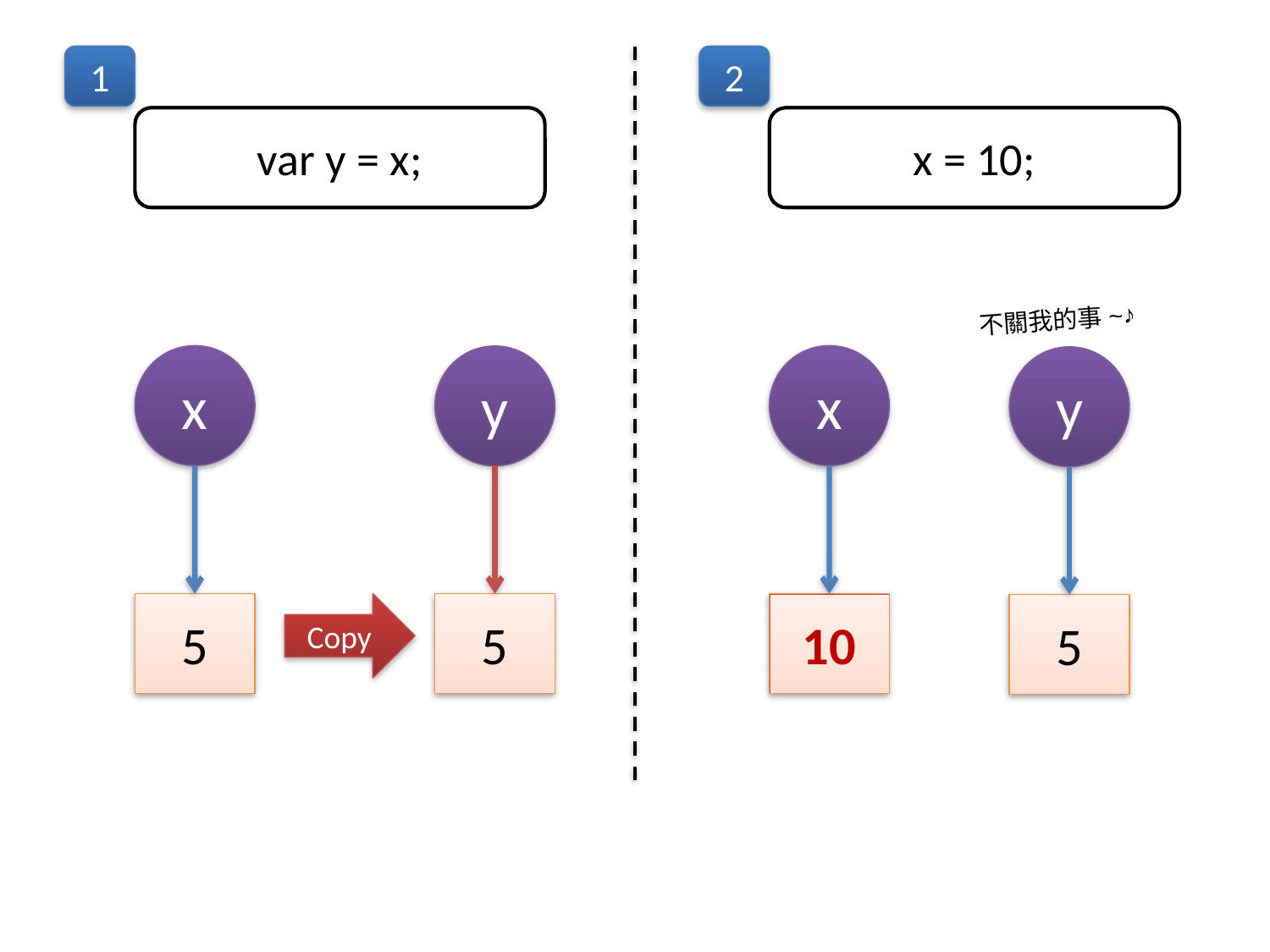

1
2
var y = x;
x = 10;
不關我的事~♪
x
x
y
y
5
Copy
5
10
5